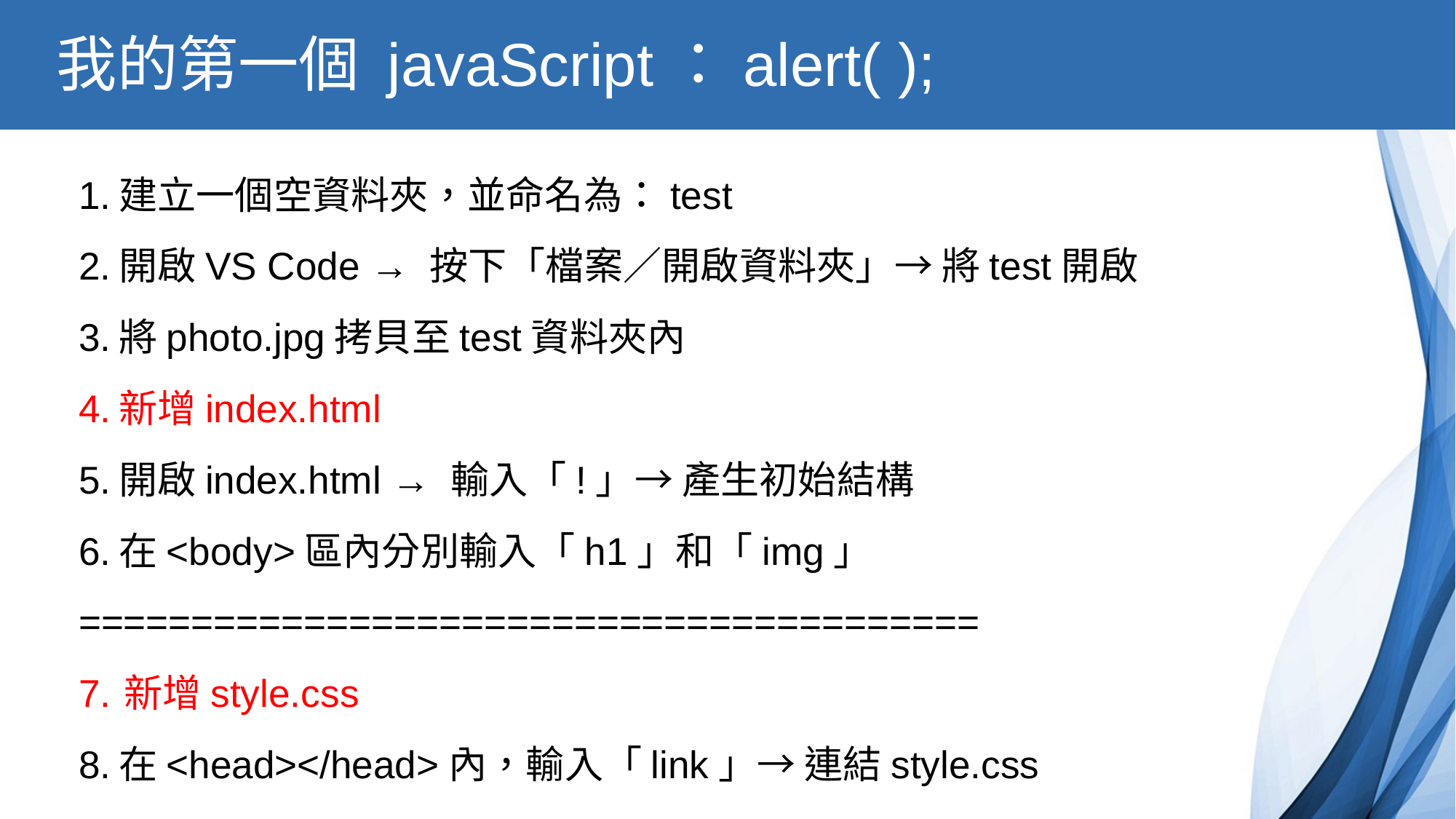

# 我的第一個 javaScript：alert( );
建立一個空資料夾，並命名為：test
開啟VS Code → 按下「檔案／開啟資料夾」→ 將test開啟
將photo.jpg拷貝至test資料夾內
新增index.html
開啟index.html → 輸入「!」→ 產生初始結構
在<body>區內分別輸入「h1」和「img」
========================================
新增style.css
在<head></head>內，輸入「link」→ 連結style.css